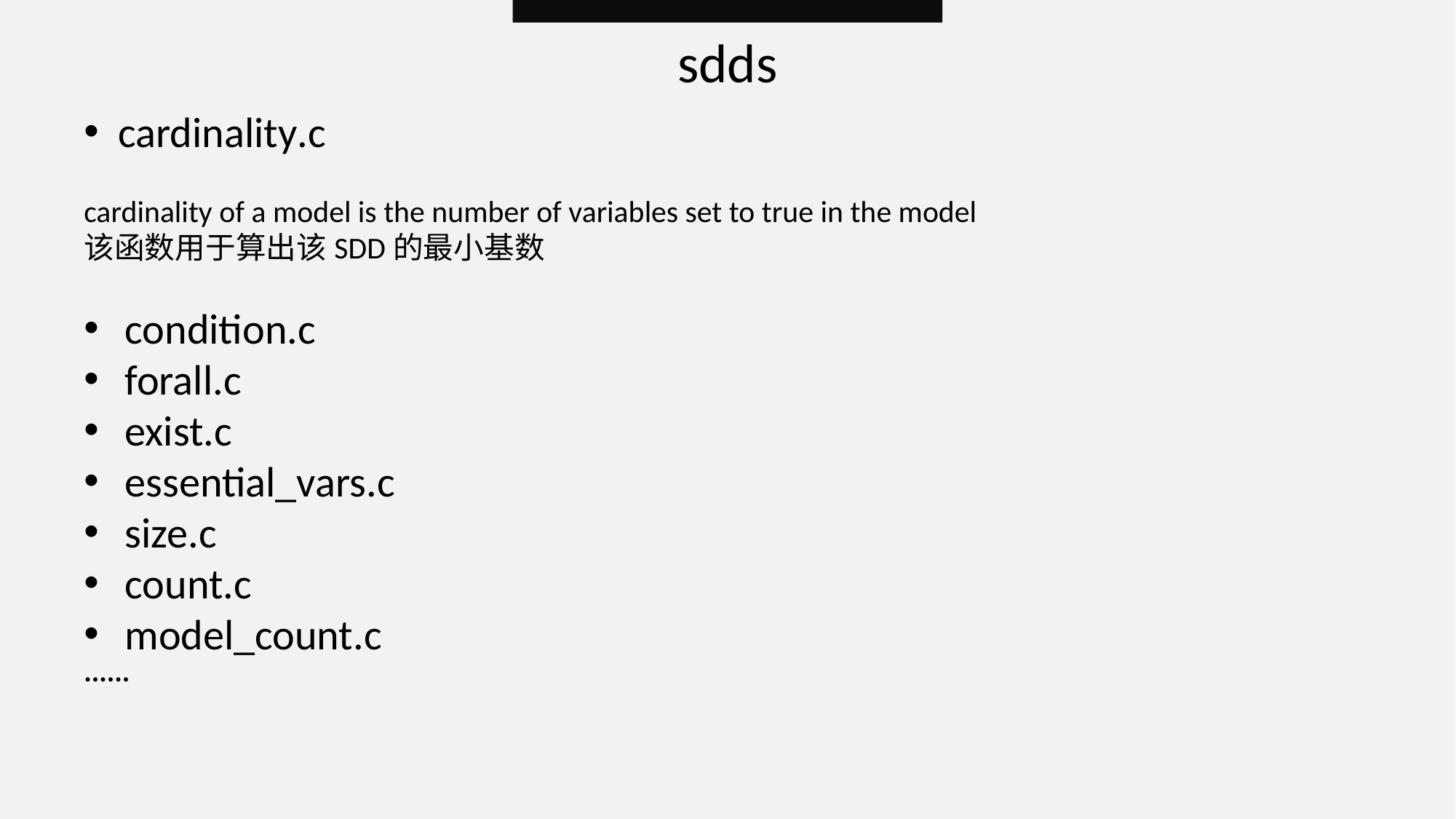

sdds
cardinality.c

cardinality of a model is the number of variables set to true in the model
该函数用于算出该SDD的最小基数

condition.c
forall.c
exist.c
essential_vars.c
size.c
count.c
model_count.c
······